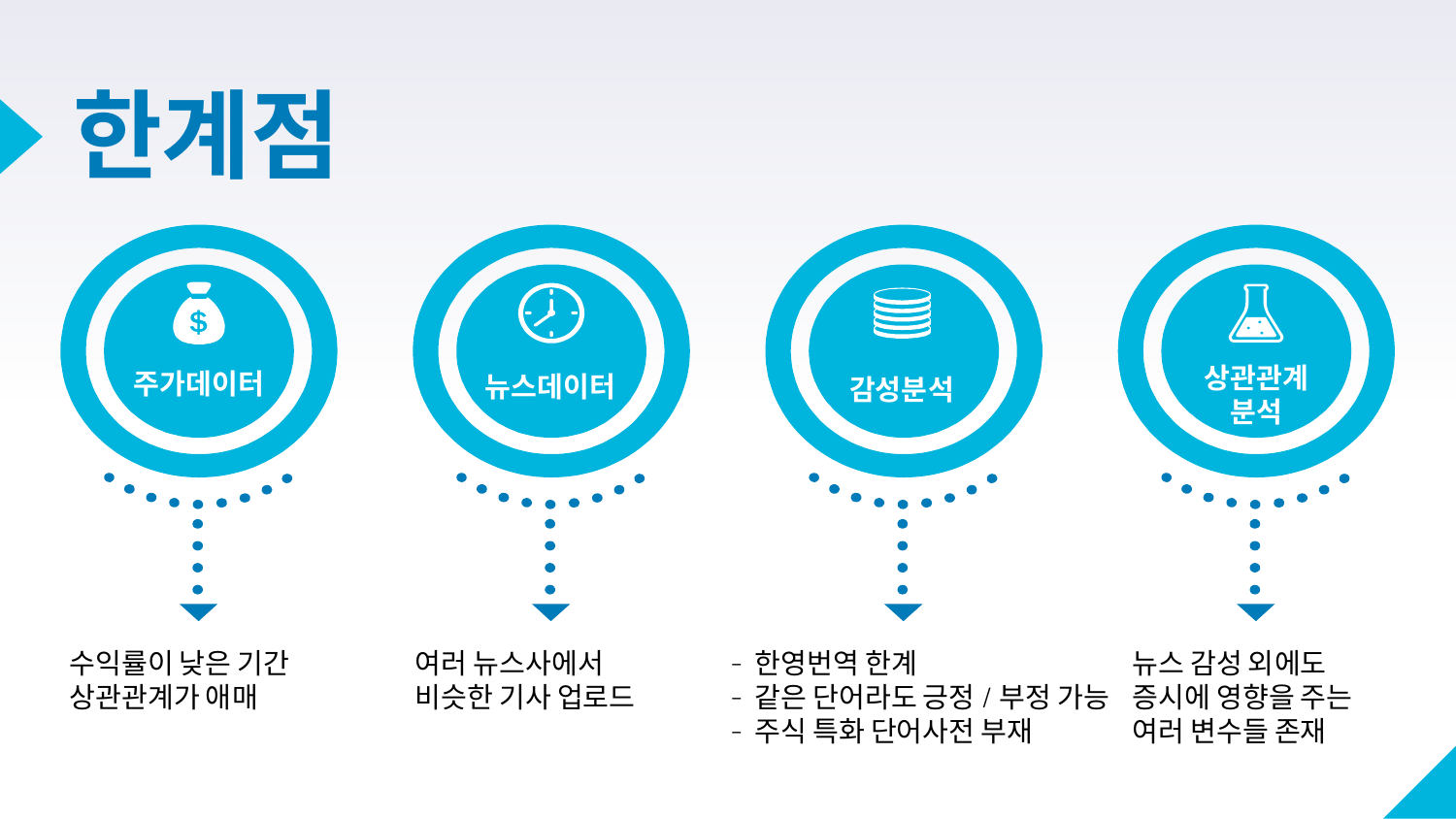

# 한계점

주가데이터

뉴스데이터

감성분석
상관관계
분석

수익률이 낮은 기간 상관관계가 애매
여러 뉴스사에서 비슷한 기사 업로드
- 한영번역 한계
- 같은 단어라도 긍정/부정 가능
- 주식 특화 단어사전 부재
뉴스 감성 외에도 증시에 영향을 주는 여러 변수들 존재